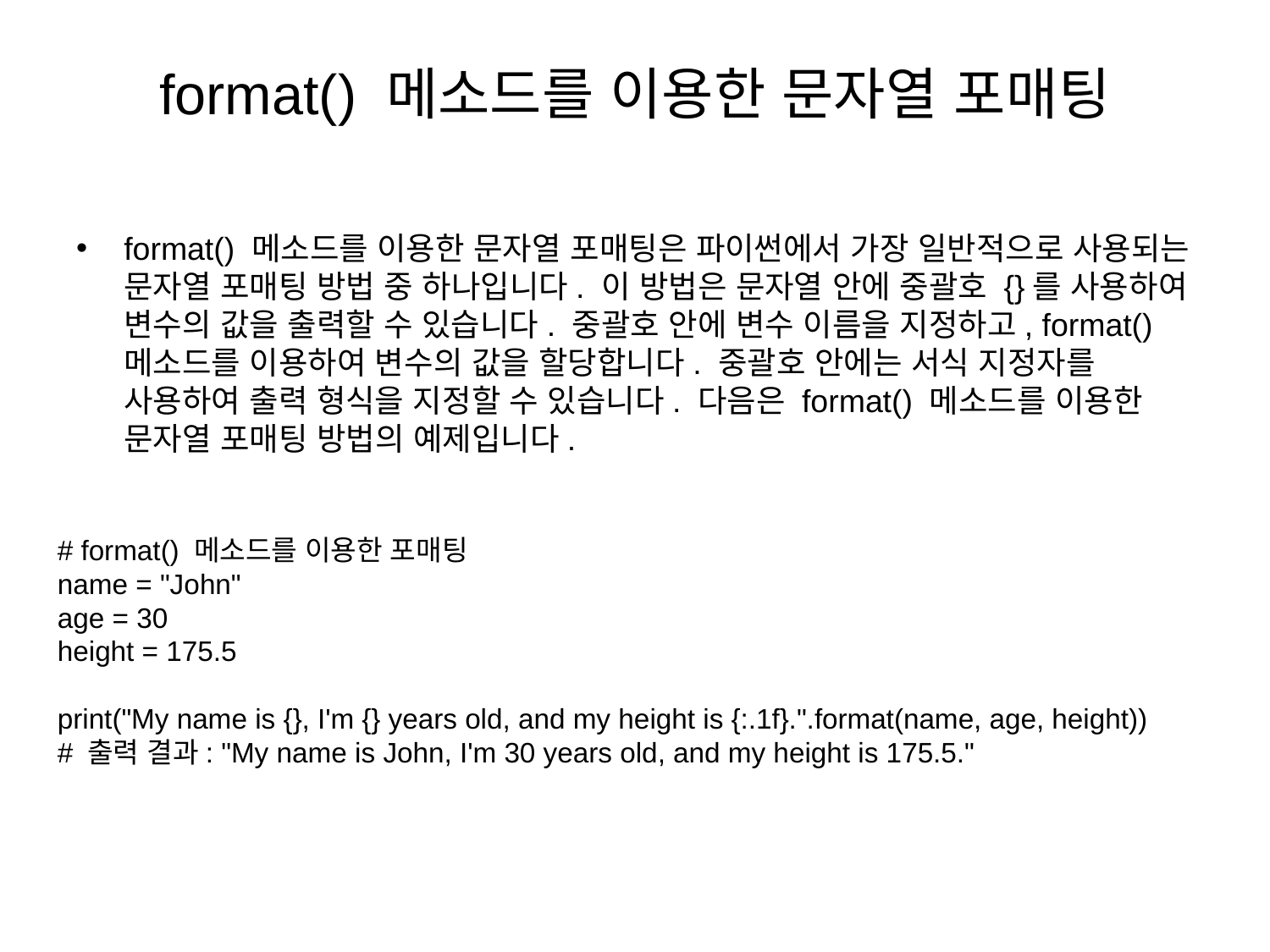

# format() 메소드를 이용한 문자열 포매팅
format() 메소드를 이용한 문자열 포매팅은 파이썬에서 가장 일반적으로 사용되는 문자열 포매팅 방법 중 하나입니다. 이 방법은 문자열 안에 중괄호 {}를 사용하여 변수의 값을 출력할 수 있습니다. 중괄호 안에 변수 이름을 지정하고, format() 메소드를 이용하여 변수의 값을 할당합니다. 중괄호 안에는 서식 지정자를 사용하여 출력 형식을 지정할 수 있습니다. 다음은 format() 메소드를 이용한 문자열 포매팅 방법의 예제입니다.
# format() 메소드를 이용한 포매팅
name = "John"
age = 30
height = 175.5

print("My name is {}, I'm {} years old, and my height is {:.1f}.".format(name, age, height))
# 출력 결과: "My name is John, I'm 30 years old, and my height is 175.5."